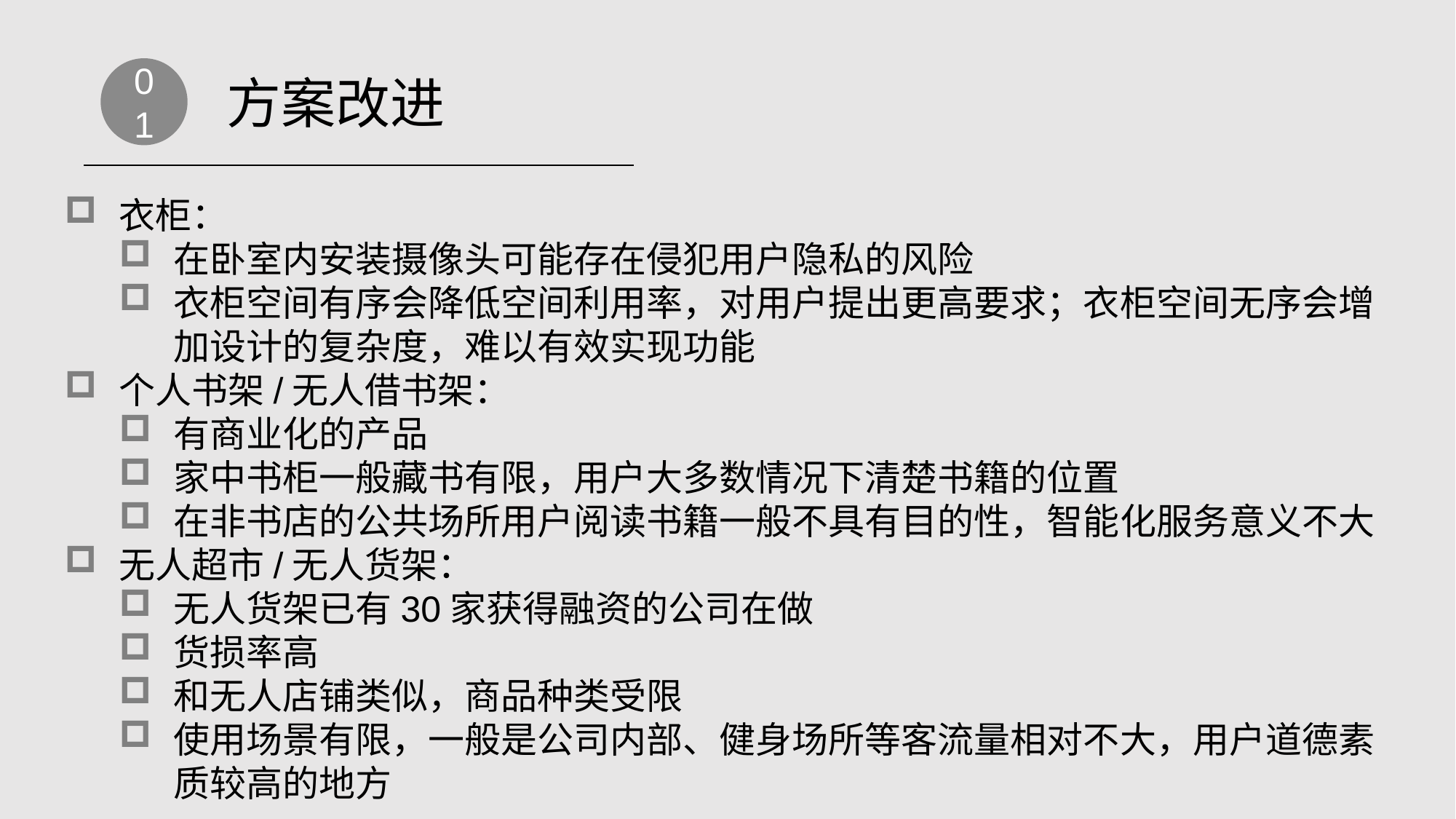

01
方案改进
衣柜：
在卧室内安装摄像头可能存在侵犯用户隐私的风险
衣柜空间有序会降低空间利用率，对用户提出更高要求；衣柜空间无序会增加设计的复杂度，难以有效实现功能
个人书架/无人借书架：
有商业化的产品
家中书柜一般藏书有限，用户大多数情况下清楚书籍的位置
在非书店的公共场所用户阅读书籍一般不具有目的性，智能化服务意义不大
无人超市/无人货架：
无人货架已有30家获得融资的公司在做
货损率高
和无人店铺类似，商品种类受限
使用场景有限，一般是公司内部、健身场所等客流量相对不大，用户道德素质较高的地方